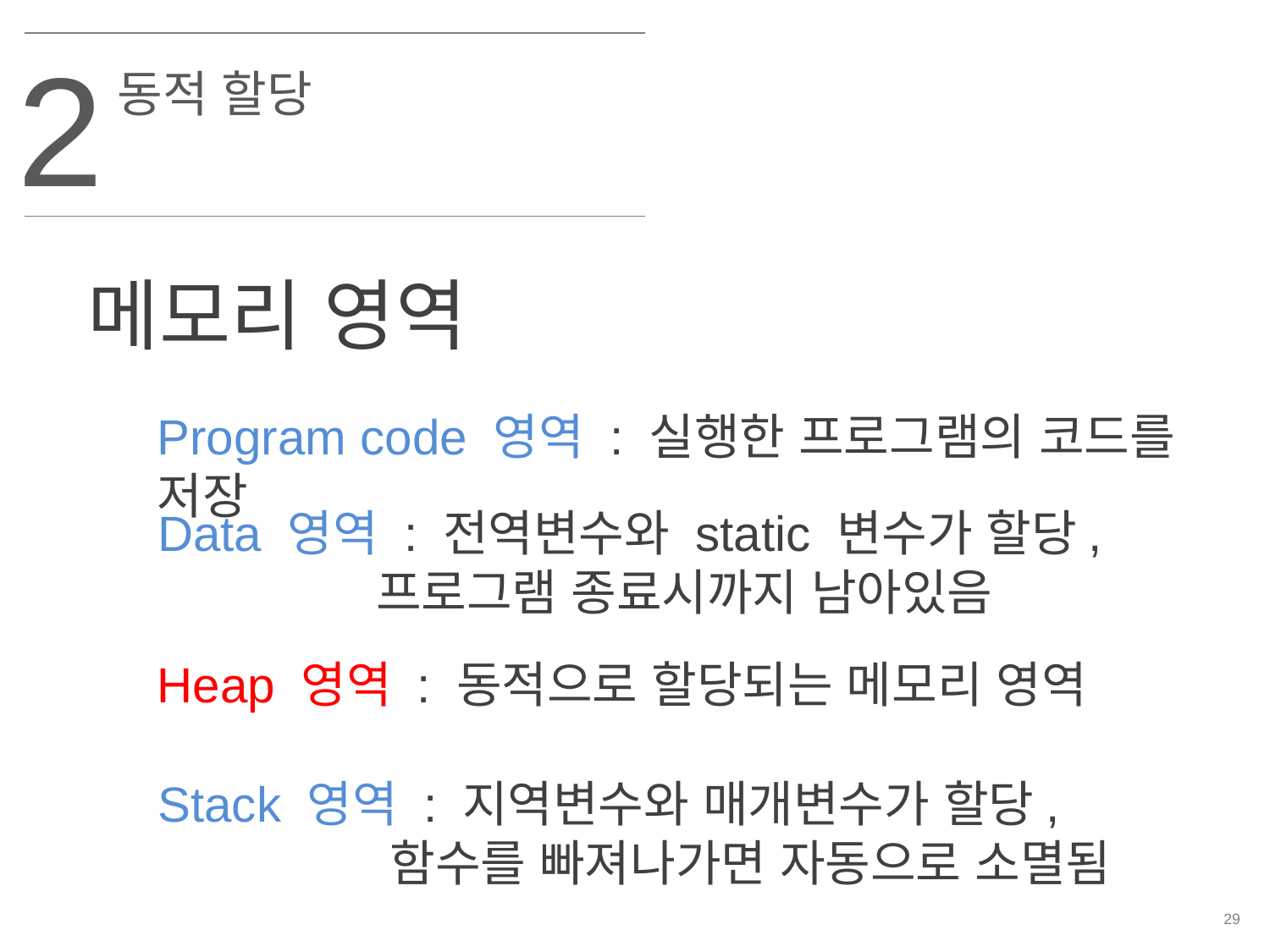

2
동적 할당
메모리 영역

Program code 영역 : 실행한 프로그램의 코드를 저장
Data 영역 : 전역변수와 static 변수가 할당,
               프로그램 종료시까지 남아있음
Heap 영역 : 동적으로 할당되는 메모리 영역
Stack 영역 : 지역변수와 매개변수가 할당,
                함수를 빠져나가면 자동으로 소멸됨